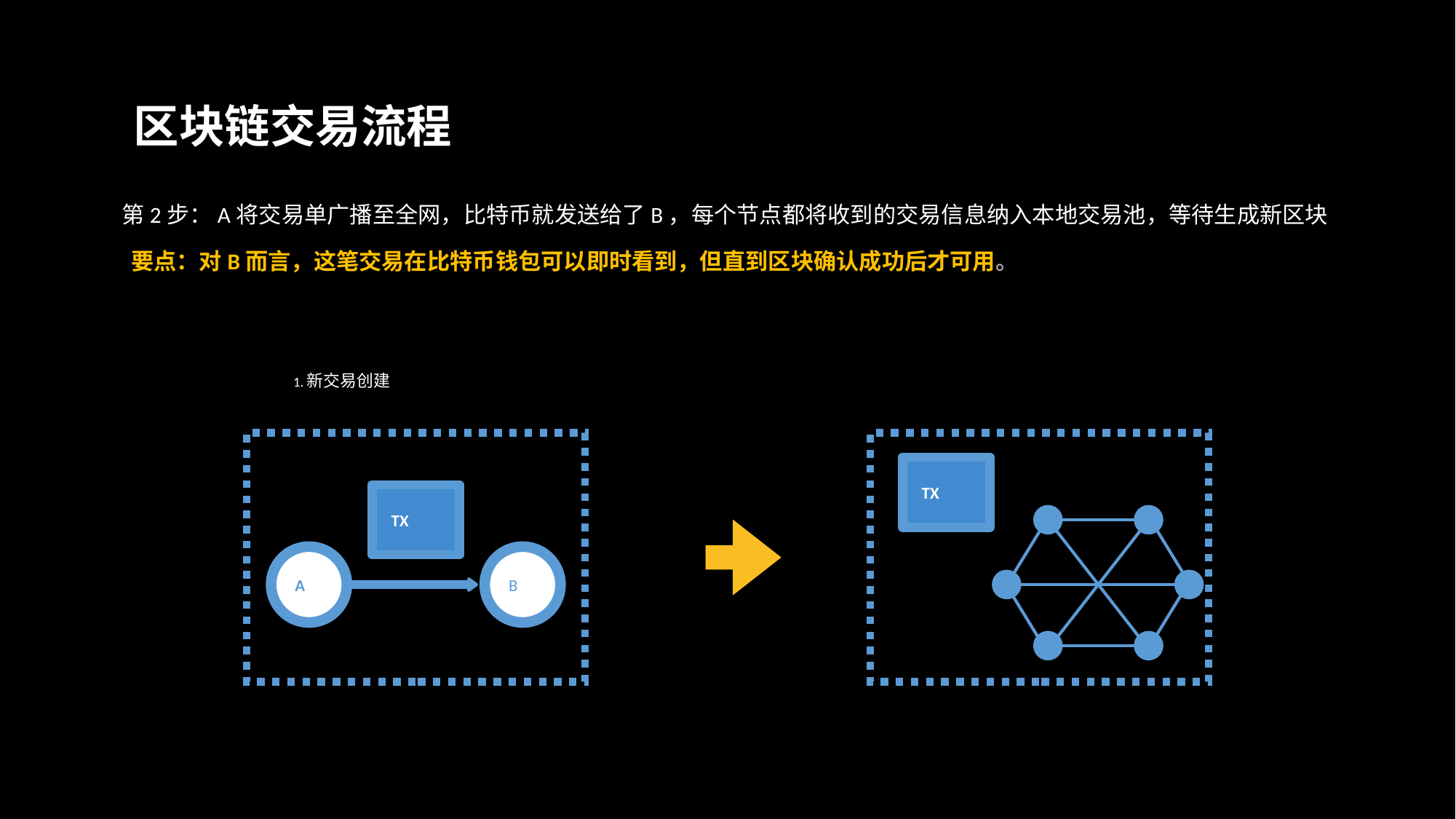

区块链交易流程
第2步：A将交易单广播至全网，比特币就发送给了B，每个节点都将收到的交易信息纳入本地交易池，等待生成新区块
要点：对B而言，这笔交易在比特币钱包可以即时看到，但直到区块确认成功后才可用。
1.新交易创建

TX

TX

A
B